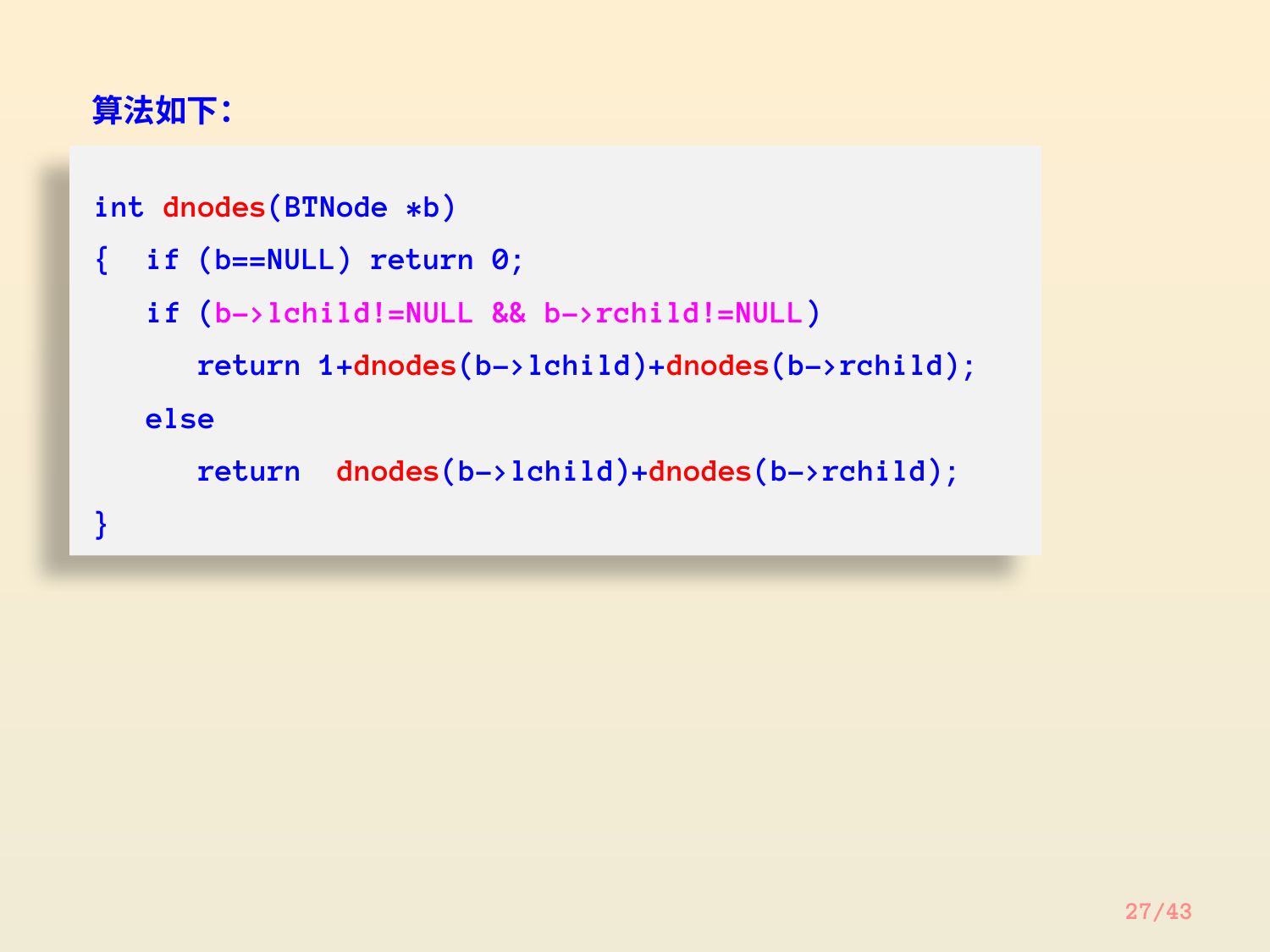

算法如下：
int dnodes(BTNode *b)
{  if (b==NULL) return 0;
   if (b->lchild!=NULL && b->rchild!=NULL)
      return 1+dnodes(b->lchild)+dnodes(b->rchild);
   else
      return  dnodes(b->lchild)+dnodes(b->rchild);
}
27/43